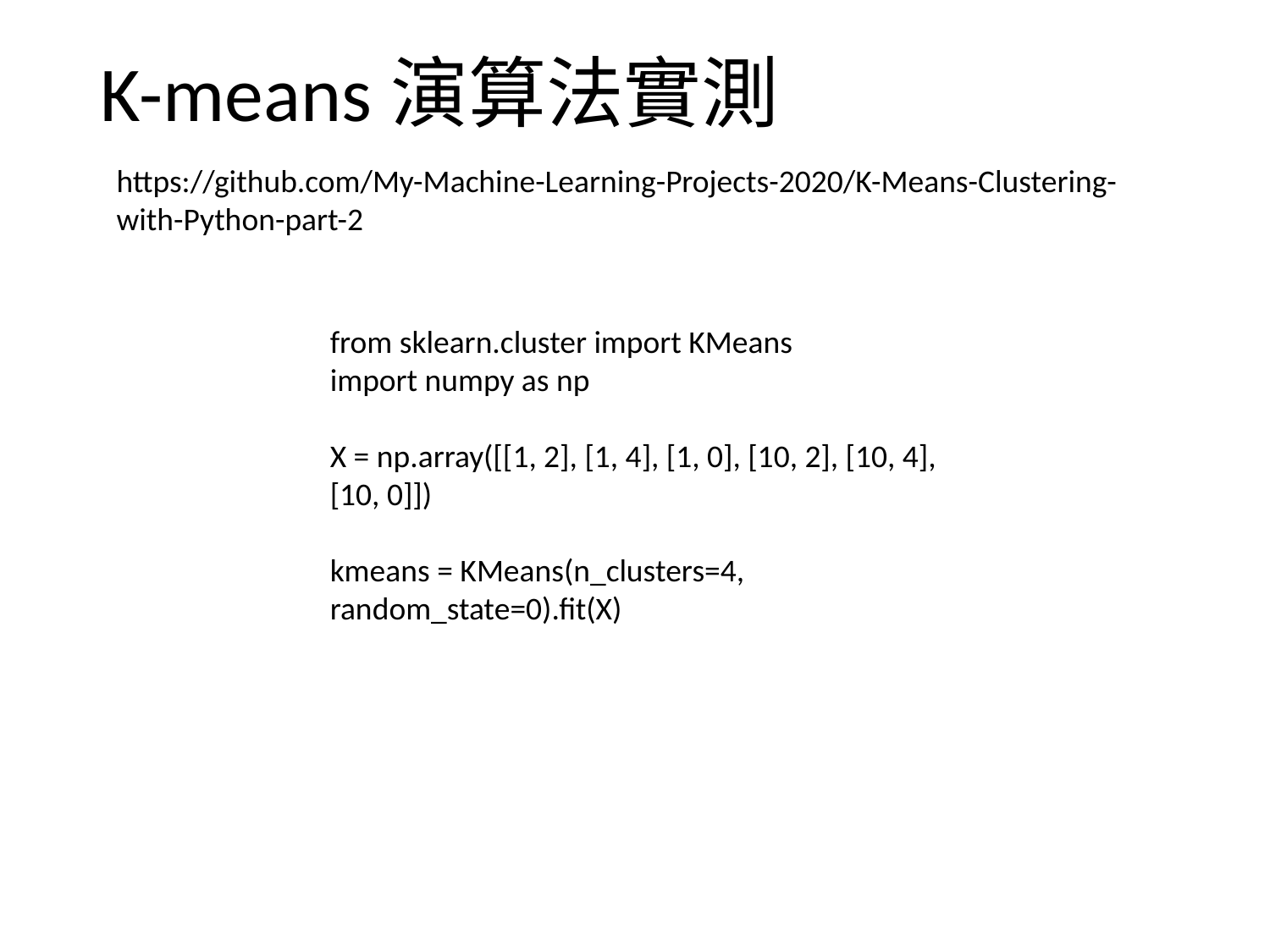

# K-means演算法實測
https://github.com/My-Machine-Learning-Projects-2020/K-Means-Clustering-with-Python-part-2
from sklearn.cluster import KMeans
import numpy as np

X = np.array([[1, 2], [1, 4], [1, 0], [10, 2], [10, 4], [10, 0]])

kmeans = KMeans(n_clusters=4, random_state=0).fit(X)